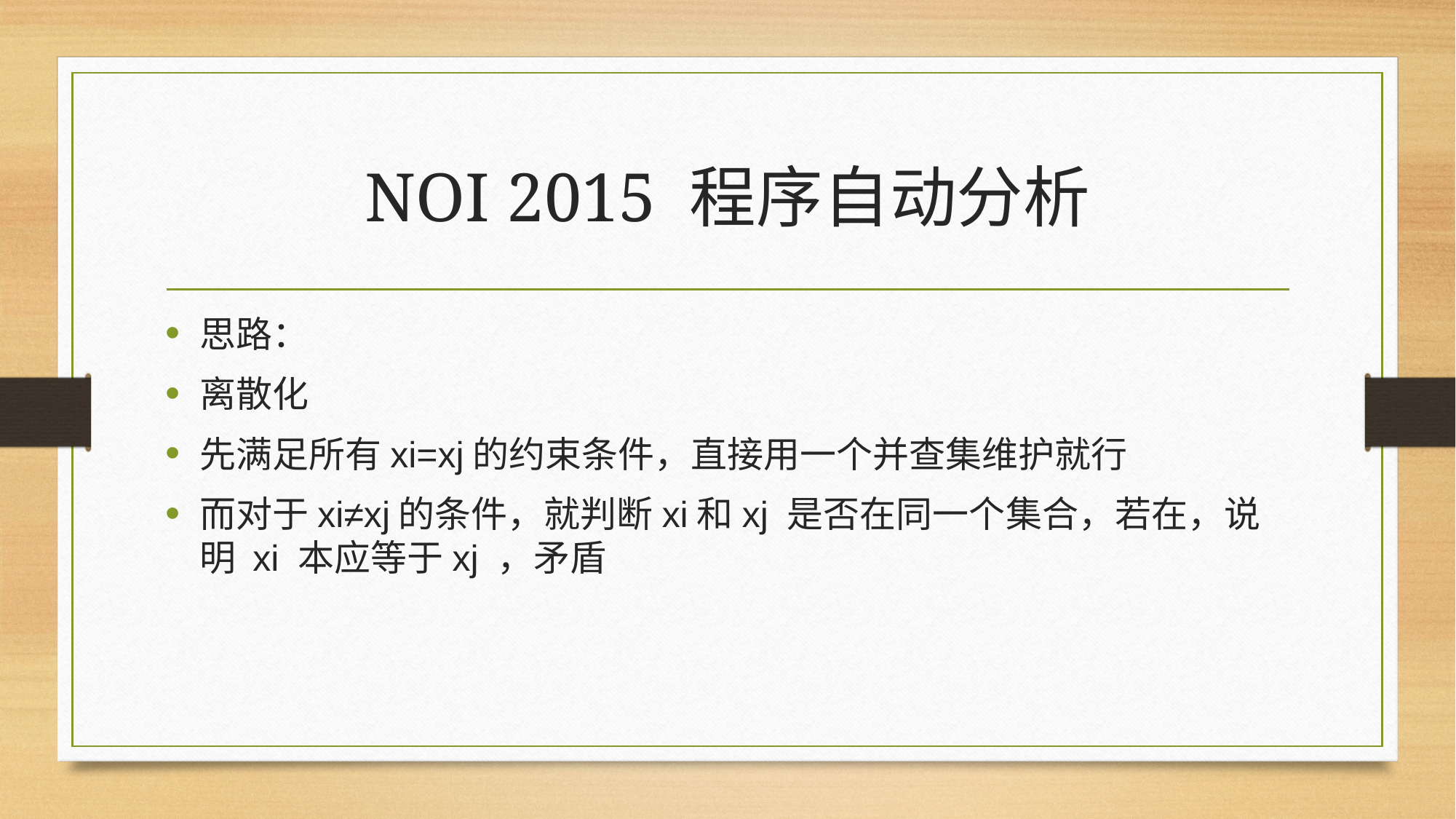

# NOI 2015 程序自动分析
思路：
离散化
先满足所有xi=xj的约束条件，直接用一个并查集维护就行
而对于xi≠xj的条件，就判断xi和xj 是否在同一个集合，若在，说明 xi 本应等于xj ，矛盾